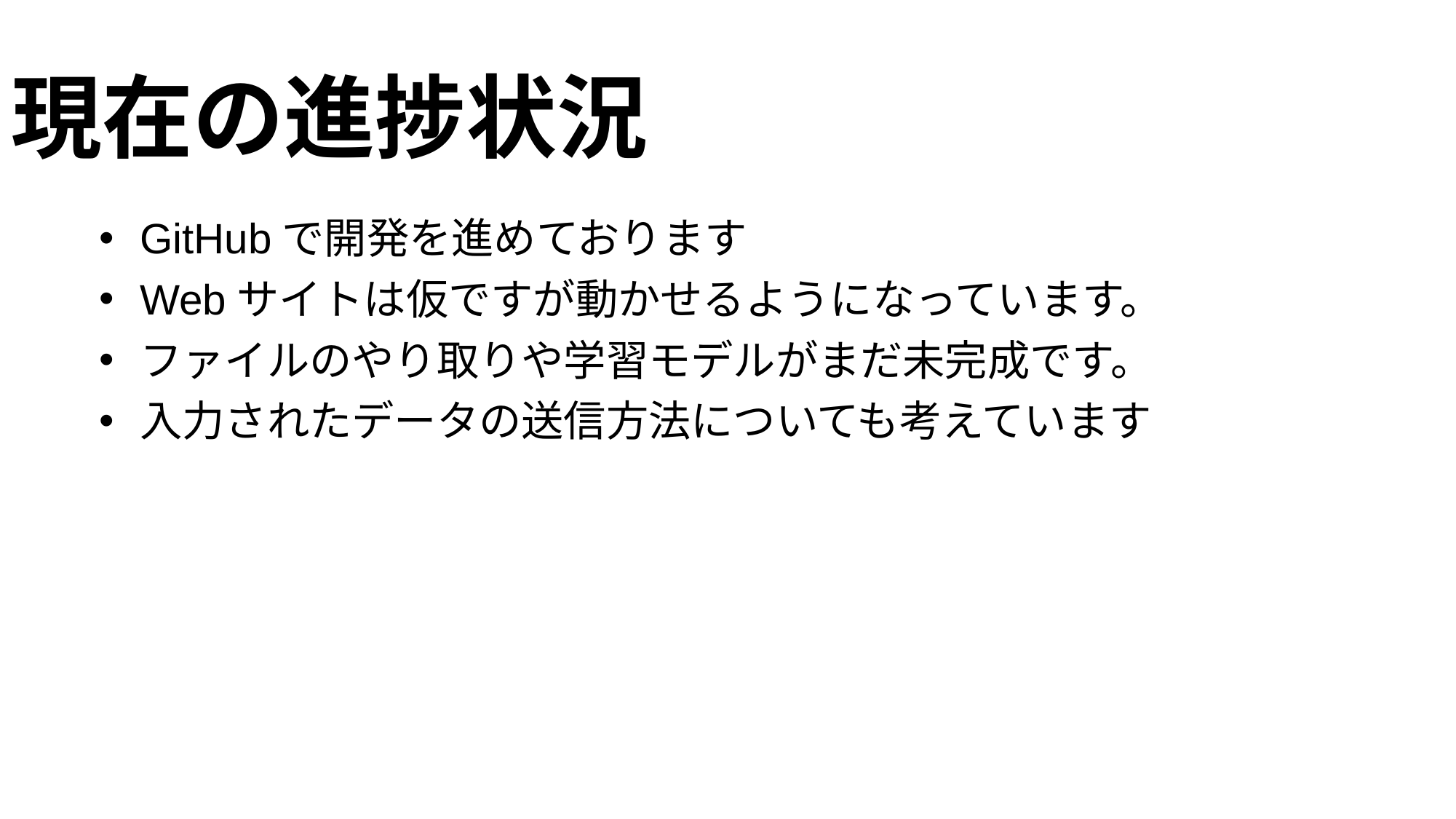

# 現在の進捗状況
GitHubで開発を進めております
Webサイトは仮ですが動かせるようになっています。
ファイルのやり取りや学習モデルがまだ未完成です。
入力されたデータの送信方法についても考えています